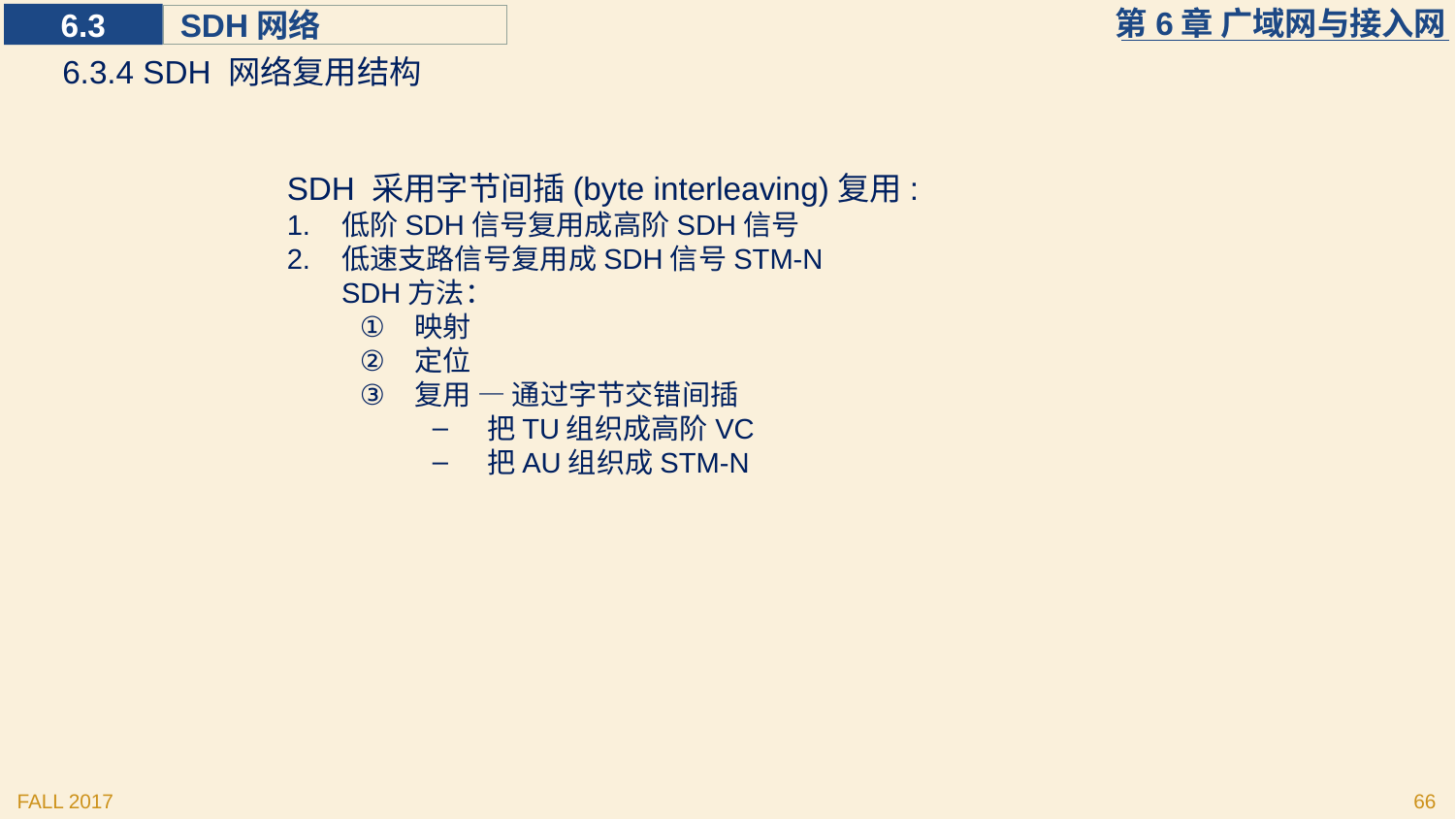

6.3.4 SDH 网络复用结构
SDH 采用字节间插(byte interleaving)复用:
低阶SDH信号复用成高阶SDH信号
低速支路信号复用成SDH信号STM-N
SDH方法：
映射
定位
复用 — 通过字节交错间插
把TU组织成高阶VC
把AU组织成STM-N